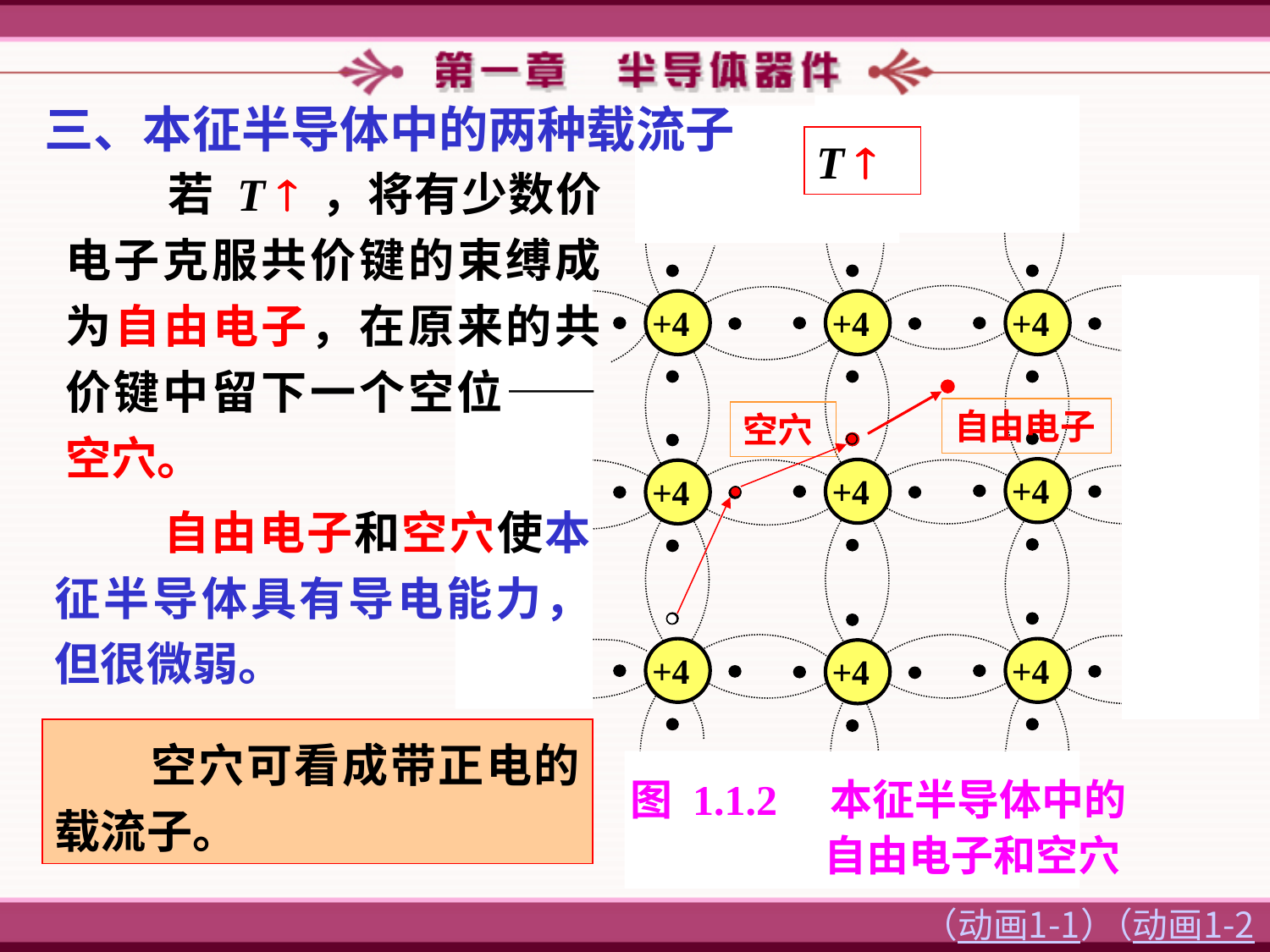

三、本征半导体中的两种载流子

+4

+4

+4

+4

+4

+4

+4

+4

+4

T ↑
        若 T ↑ ，将有少数价电子克服共价键的束缚成为自由电子，在原来的共价键中留下一个空位——空穴。

自由电子
空穴

        自由电子和空穴使本征半导体具有导电能力，但很微弱。

　　空穴可看成带正电的载流子。
图 1.1.2　本征半导体中的
 　　　　  自由电子和空穴
（动画1-1）
（动画1-2）